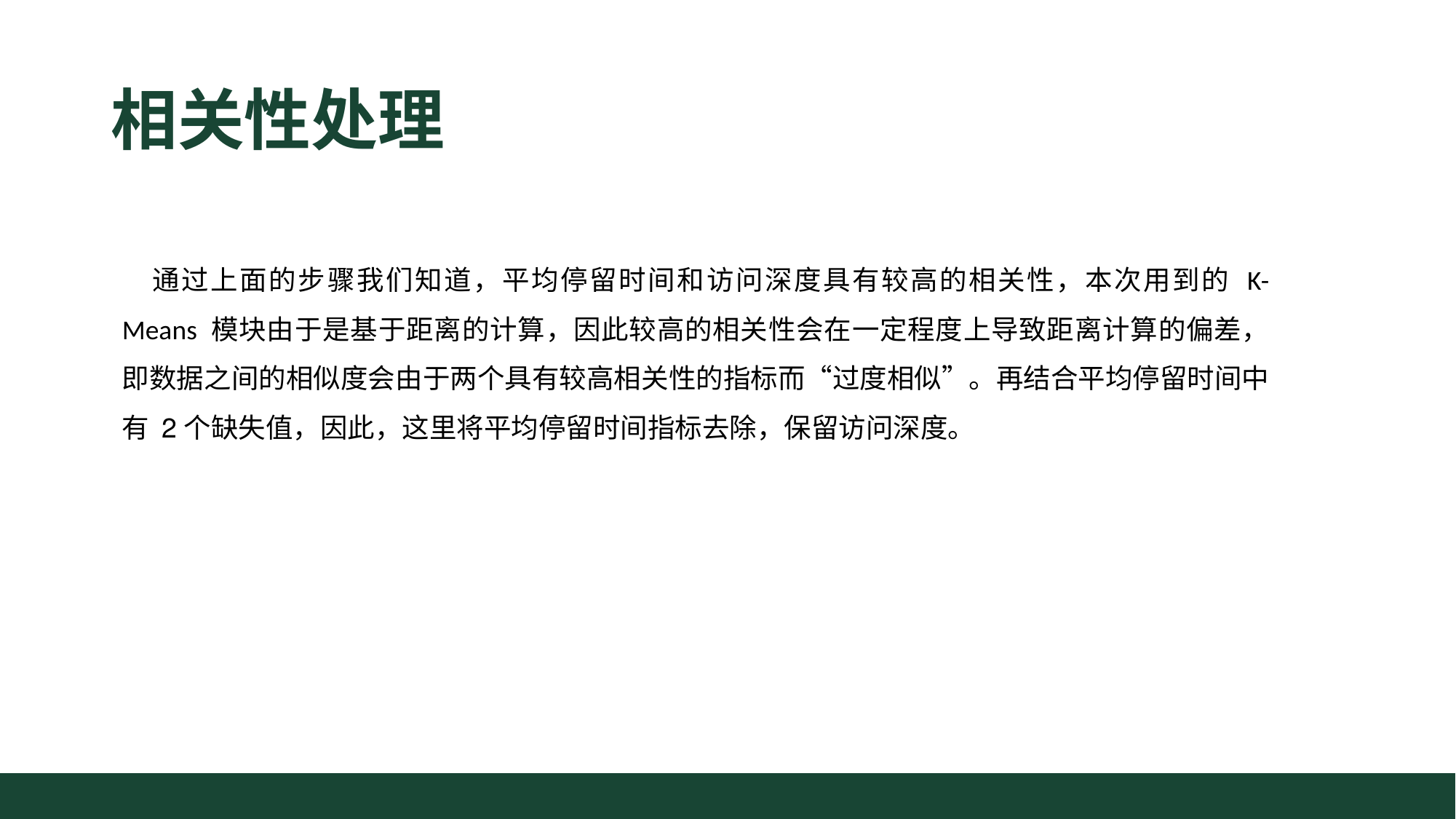

# 相关性处理
通过上面的步骤我们知道，平均停留时间和访问深度具有较高的相关性，本次用到的 K-Means 模块由于是基于距离的计算，因此较高的相关性会在一定程度上导致距离计算的偏差，即数据之间的相似度会由于两个具有较高相关性的指标而“过度相似”。再结合平均停留时间中有 2个缺失值，因此，这里将平均停留时间指标去除，保留访问深度。